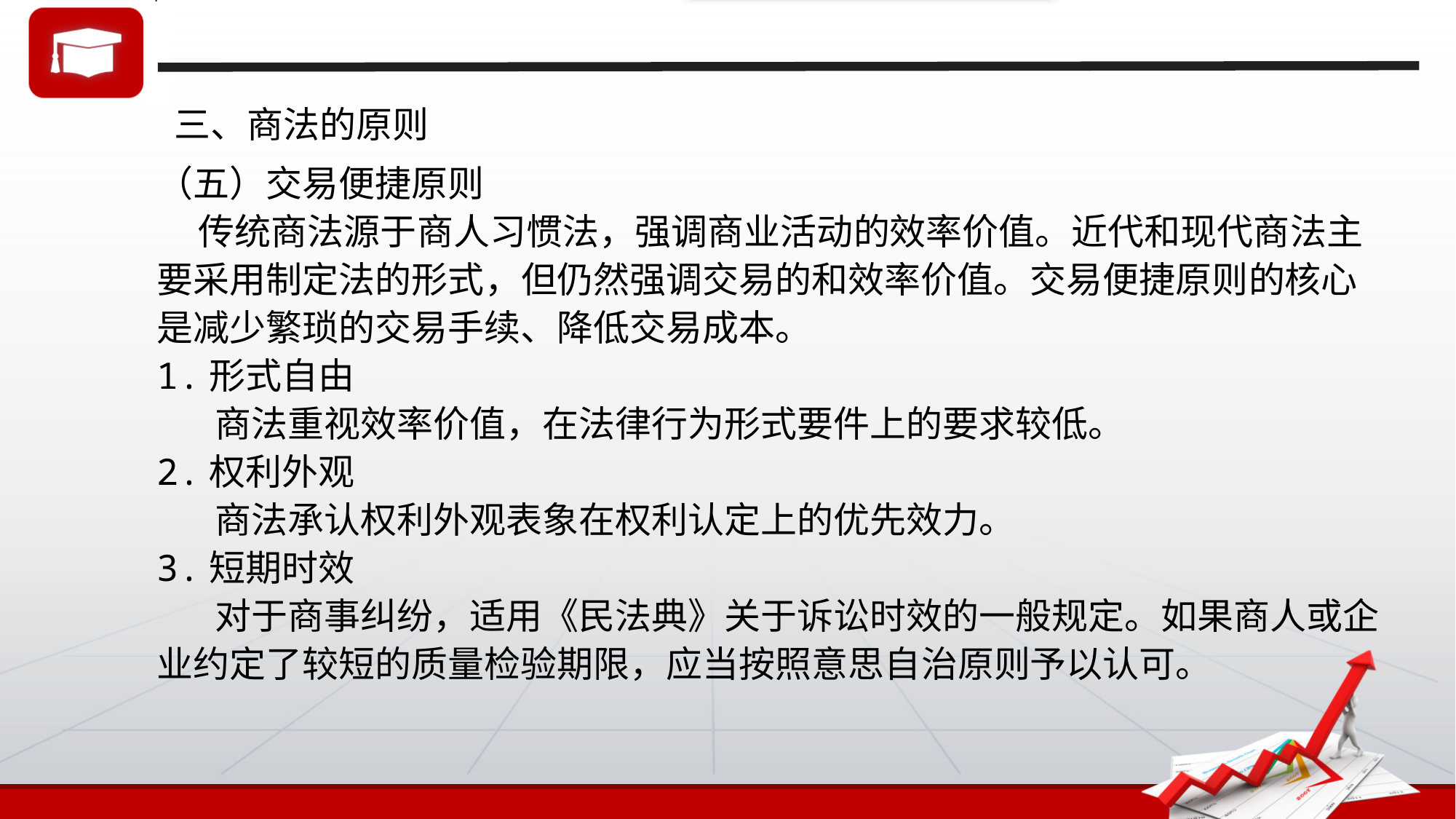

三、商法的原则
（五）交易便捷原则
    传统商法源于商人习惯法，强调商业活动的效率价值。近代和现代商法主要采用制定法的形式，但仍然强调交易的和效率价值。交易便捷原则的核心是减少繁琐的交易手续、降低交易成本。
1.形式自由
      商法重视效率价值，在法律行为形式要件上的要求较低。
2.权利外观
      商法承认权利外观表象在权利认定上的优先效力。
3.短期时效
      对于商事纠纷，适用《民法典》关于诉讼时效的一般规定。如果商人或企业约定了较短的质量检验期限，应当按照意思自治原则予以认可。